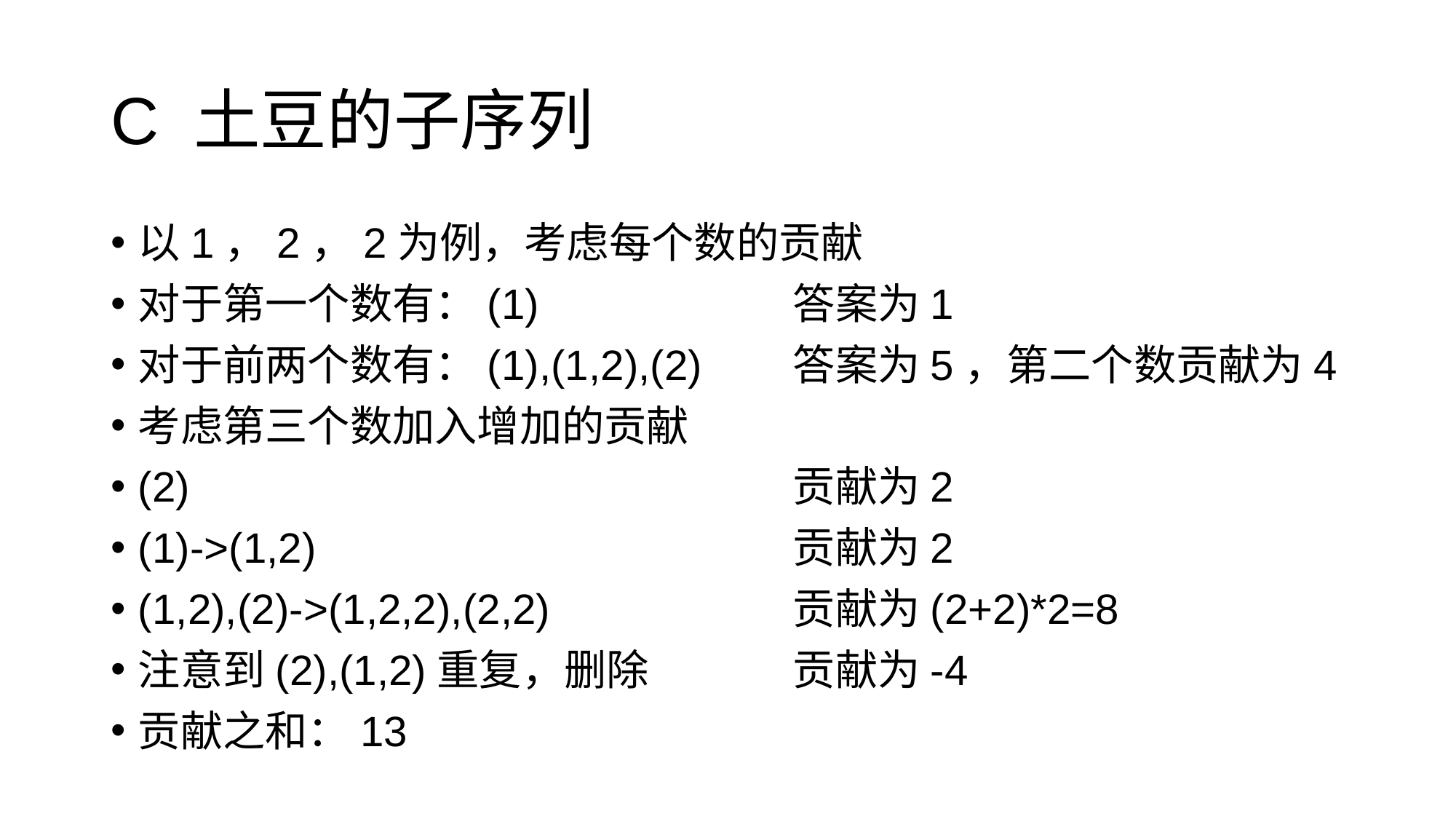

# C 土豆的子序列

以1，2，2为例，考虑每个数的贡献
对于第一个数有：(1)   		答案为1
对于前两个数有：(1),(1,2),(2)   	答案为5，第二个数贡献为4
考虑第三个数加入增加的贡献
(2)						贡献为2
(1)->(1,2)					贡献为2
(1,2),(2)->(1,2,2),(2,2)			贡献为(2+2)*2=8
注意到(2),(1,2)重复，删除		贡献为-4
贡献之和：13